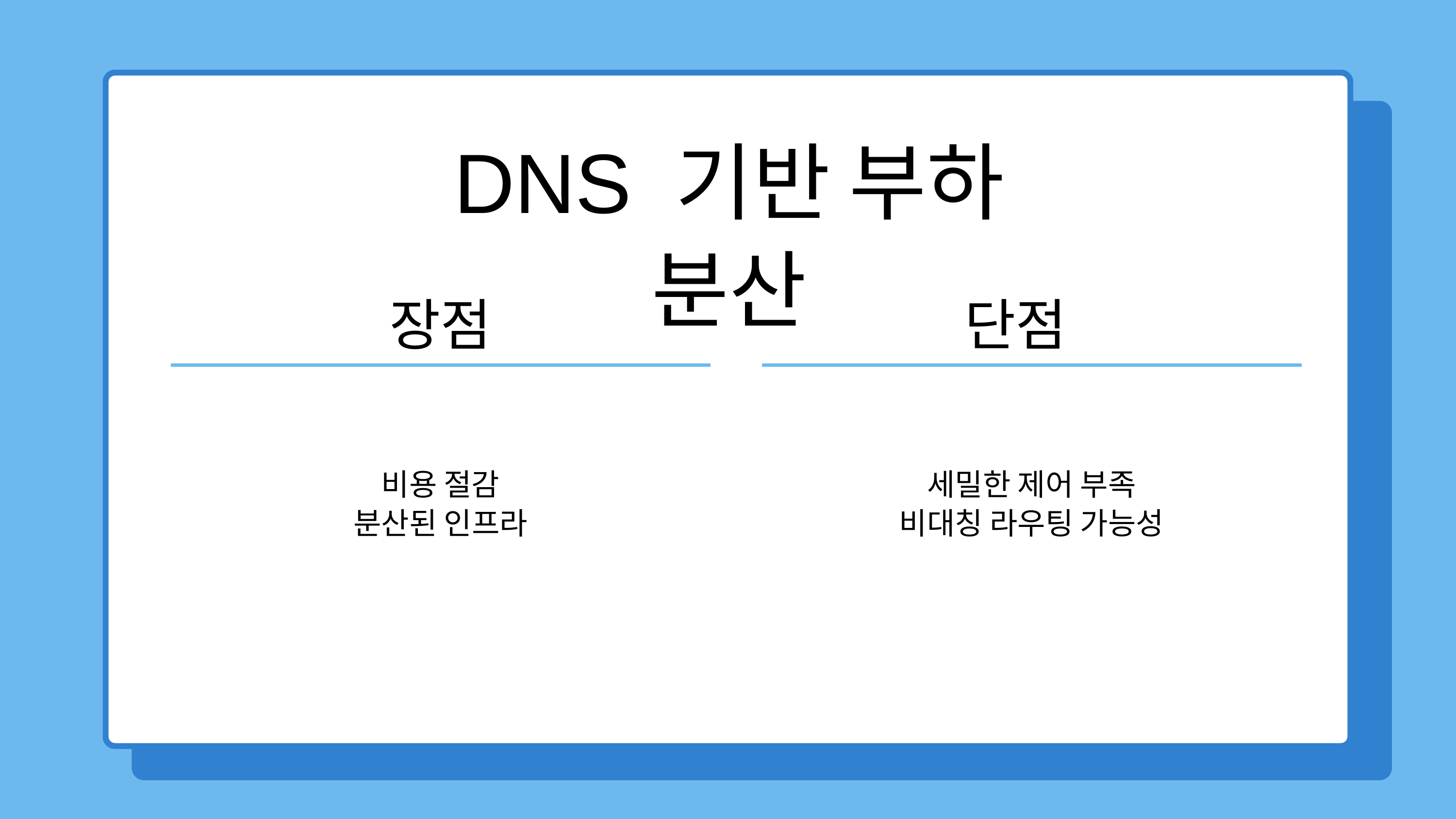

DNS 기반 부하 분산
장점
단점

비용 절감
분산된 인프라
세밀한 제어 부족
비대칭 라우팅 가능성